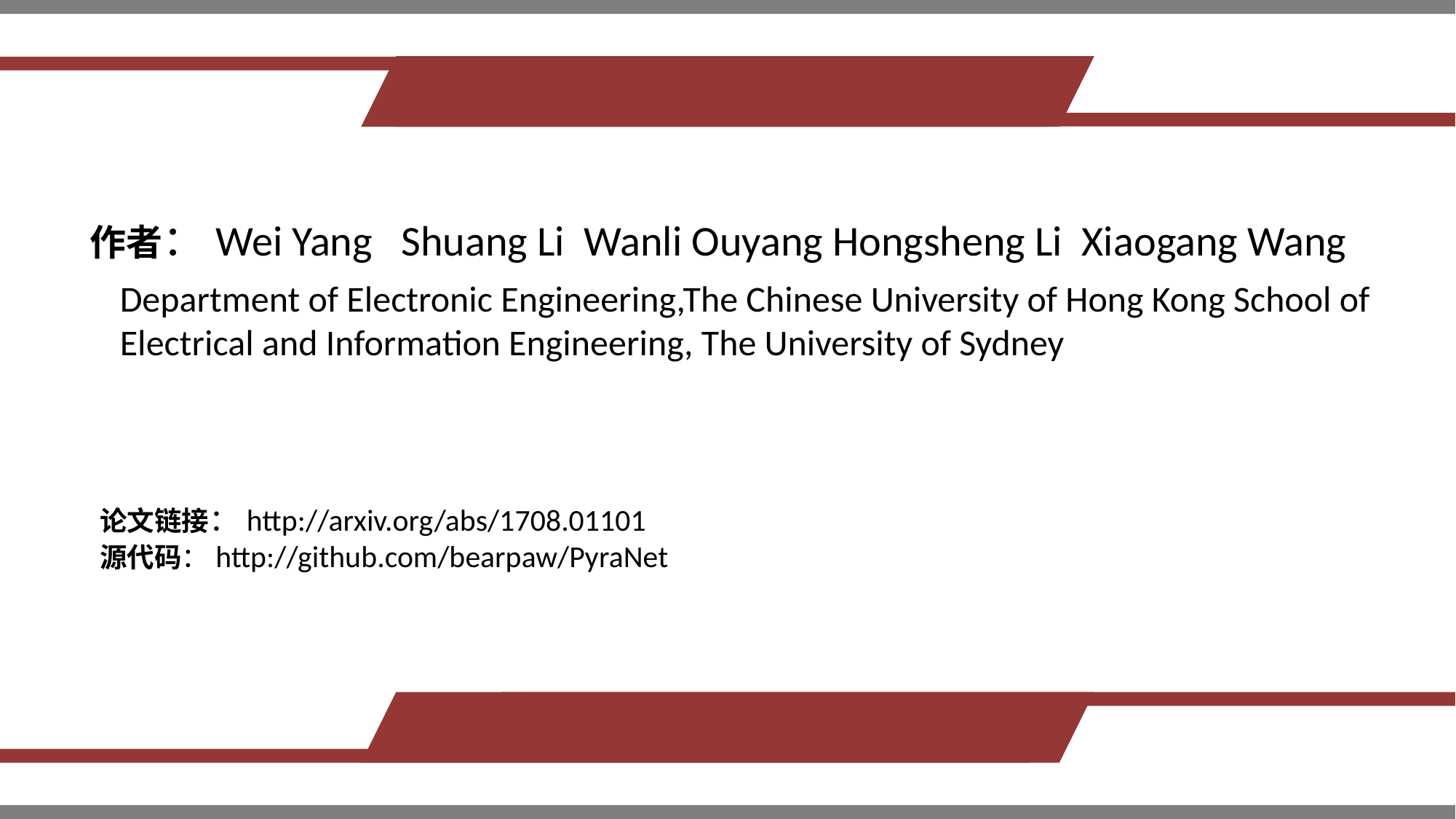

作者：Wei Yang   Shuang Li  Wanli Ouyang Hongsheng Li  Xiaogang Wang
Department of Electronic Engineering,The Chinese University of Hong Kong School of Electrical and Information Engineering, The University of Sydney
论文链接：http://arxiv.org/abs/1708.01101
源代码：http://github.com/bearpaw/PyraNet